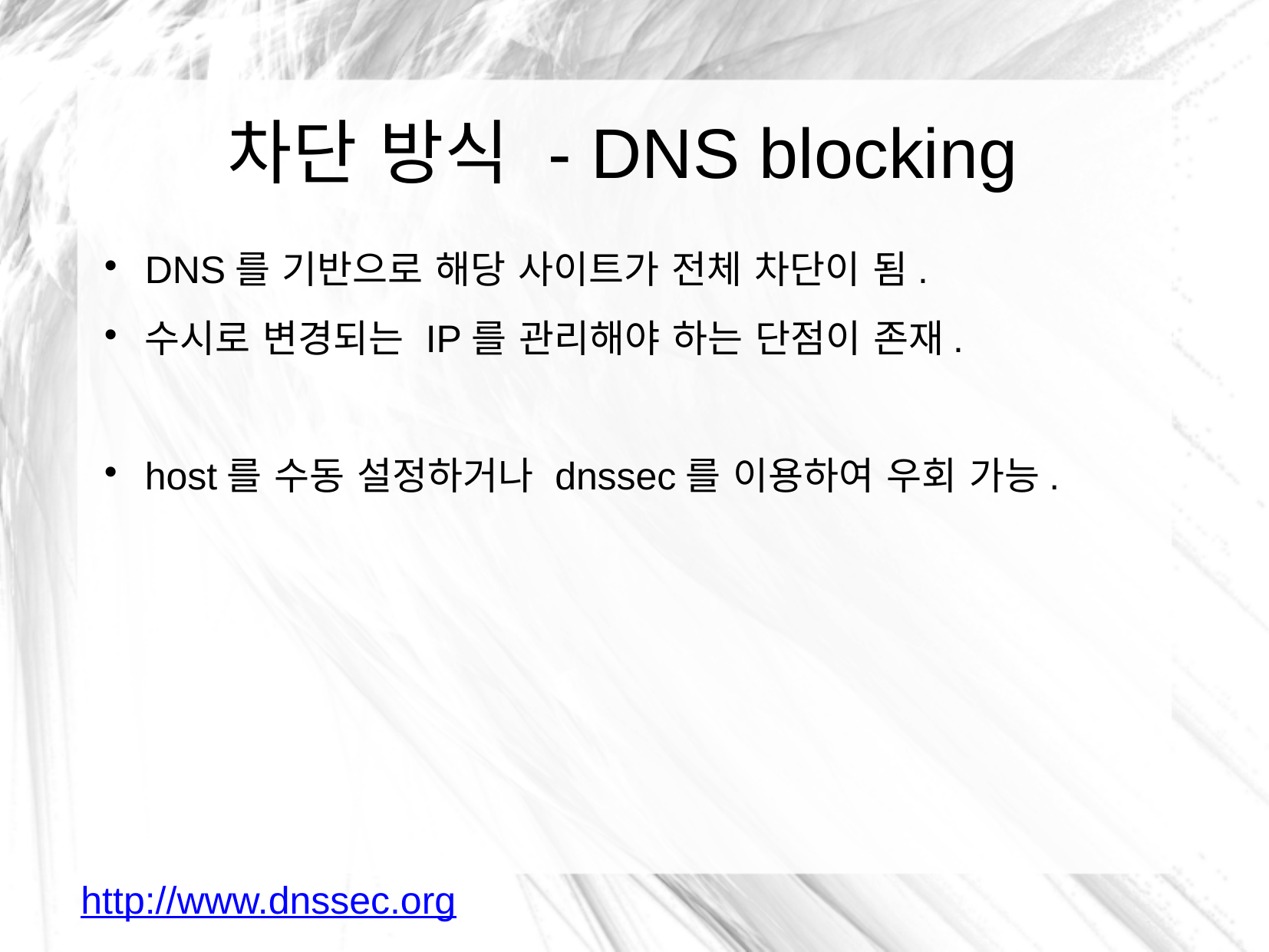

차단 방식 - DNS blocking
DNS를 기반으로 해당 사이트가 전체 차단이 됨.
수시로 변경되는 IP를 관리해야 하는 단점이 존재.

host를 수동 설정하거나 dnssec를 이용하여 우회 가능.
http://www.dnssec.org